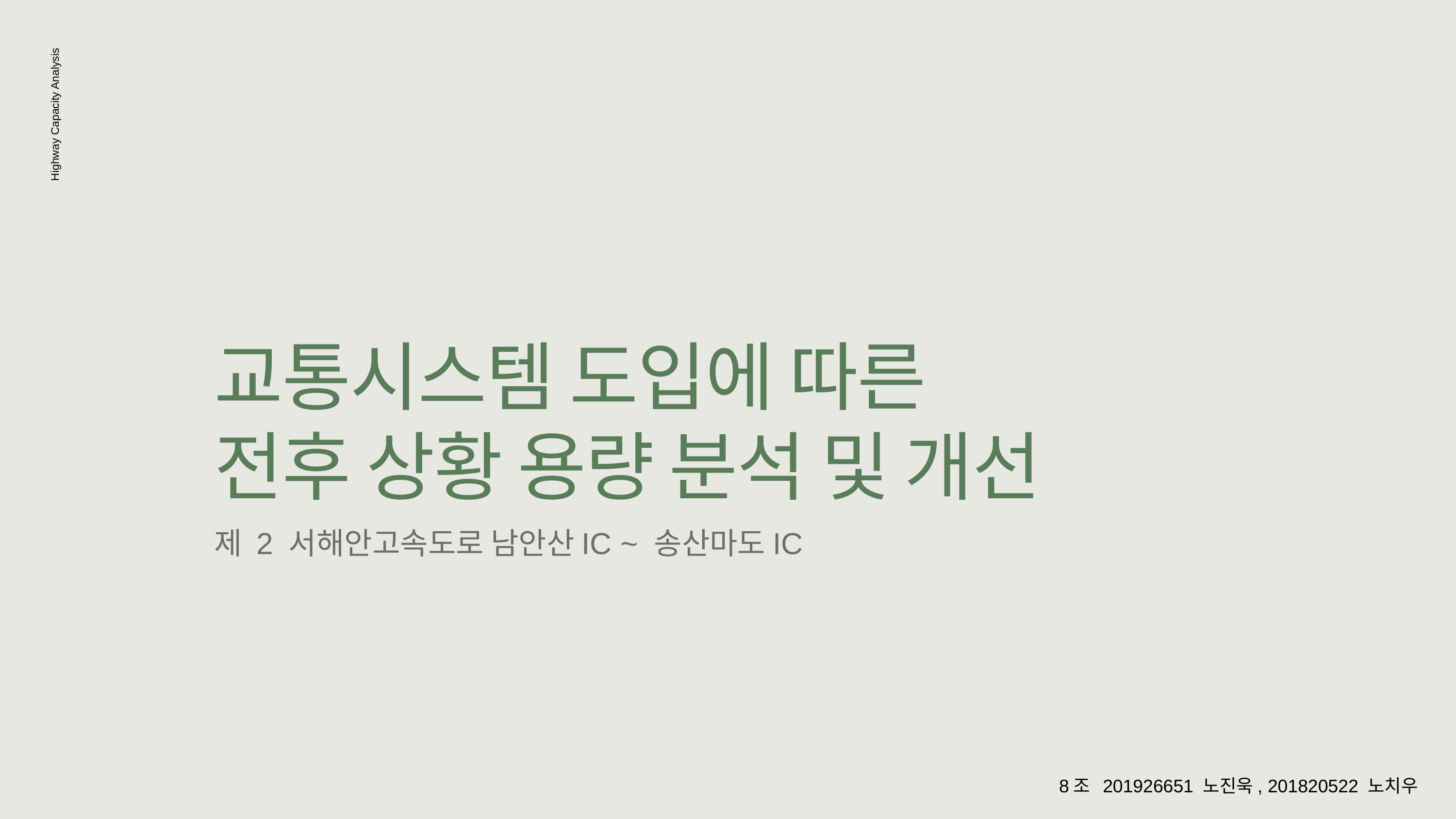

Highway Capacity Analysis
교통시스템 도입에 따른
전후 상황 용량 분석 및 개선
제 2 서해안고속도로 남안산IC ~ 송산마도IC
8조  201926651 노진욱, 201820522 노치우